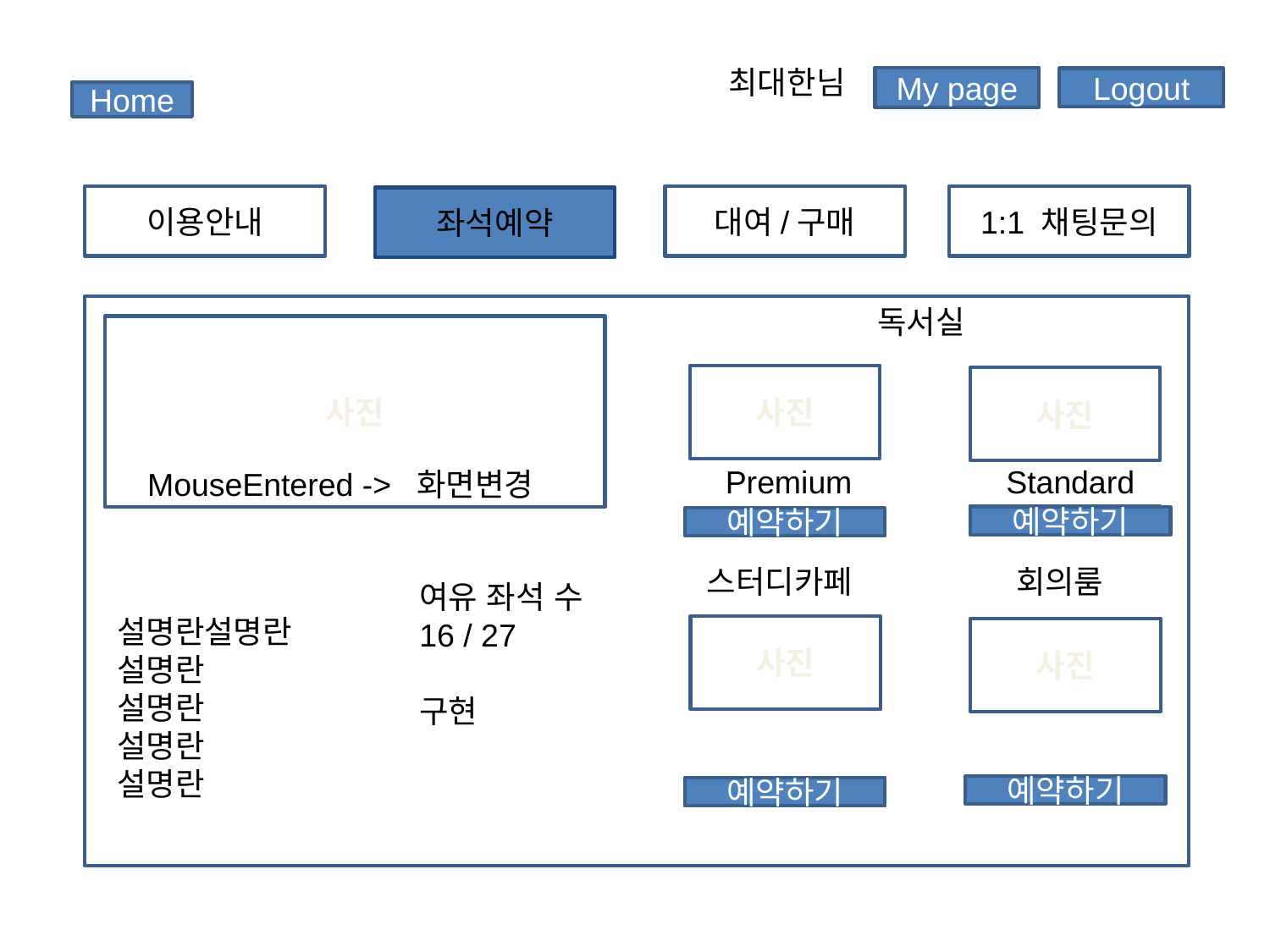

최대한님
My page
Logout
Home
이용안내
대여/구매
1:1 채팅문의
좌석예약

독서실
사진
사진
사진
Premium
Standard
MouseEntered ->  화면변경

예약하기
예약하기
스터디카페
회의룸
여유 좌석 수
16 / 27

구현
설명란설명란
설명란
설명란
설명란
설명란

사진
사진
예약하기

예약하기